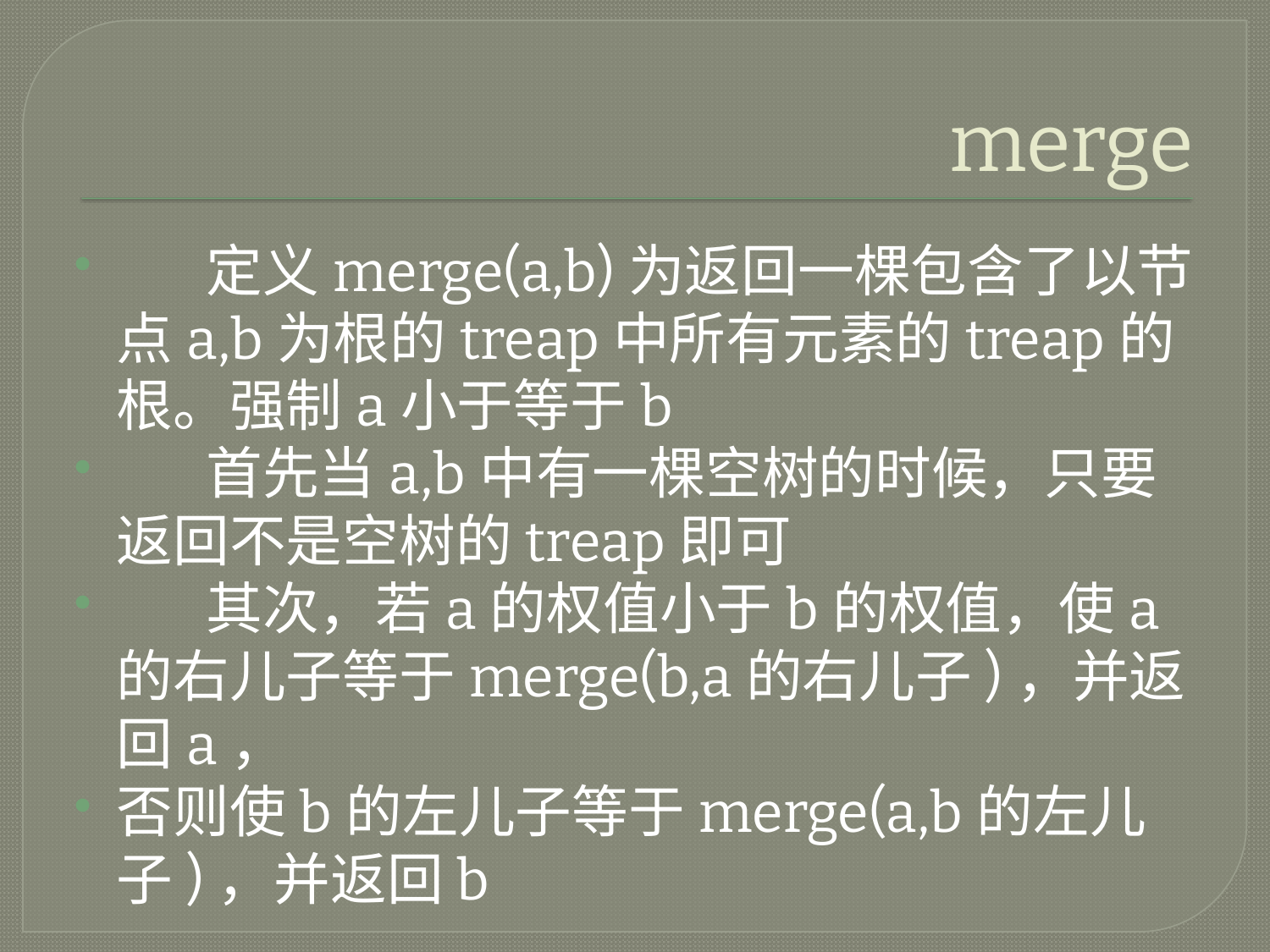

# merge
      定义merge(a,b)为返回一棵包含了以节点a,b为根的treap中所有元素的treap的根。强制a小于等于b
      首先当a,b中有一棵空树的时候，只要返回不是空树的treap即可
      其次，若a的权值小于b的权值，使a的右儿子等于merge(b,a的右儿子)，并返回a，
否则使b的左儿子等于merge(a,b的左儿子)，并返回b